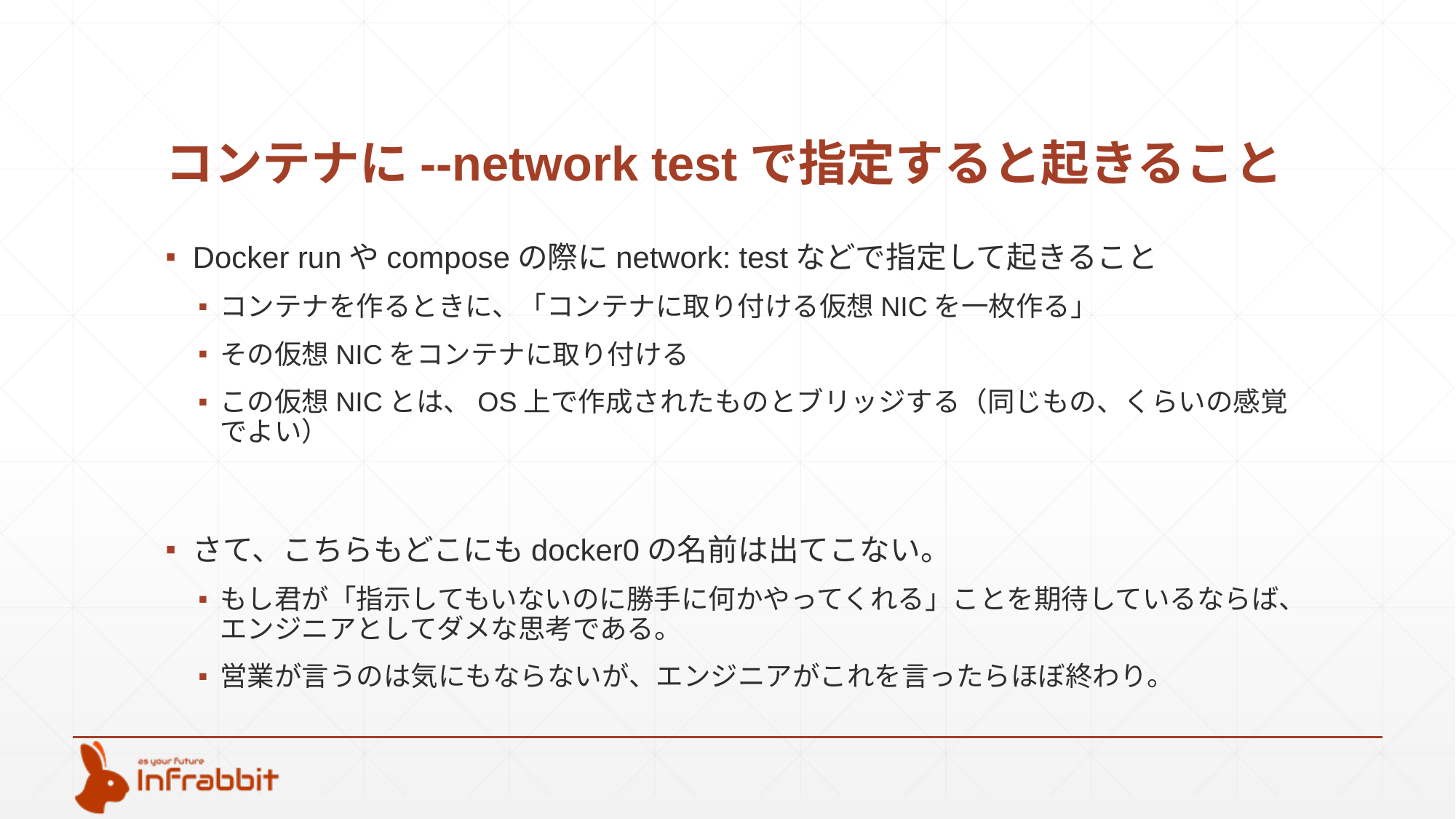

# コンテナに--network testで指定すると起きること
Docker runやcomposeの際にnetwork: testなどで指定して起きること
コンテナを作るときに、「コンテナに取り付ける仮想NICを一枚作る」
その仮想NICをコンテナに取り付ける
この仮想NICとは、OS上で作成されたものとブリッジする（同じもの、くらいの感覚でよい）

さて、こちらもどこにもdocker0の名前は出てこない。
もし君が「指示してもいないのに勝手に何かやってくれる」ことを期待しているならば、エンジニアとしてダメな思考である。
営業が言うのは気にもならないが、エンジニアがこれを言ったらほぼ終わり。